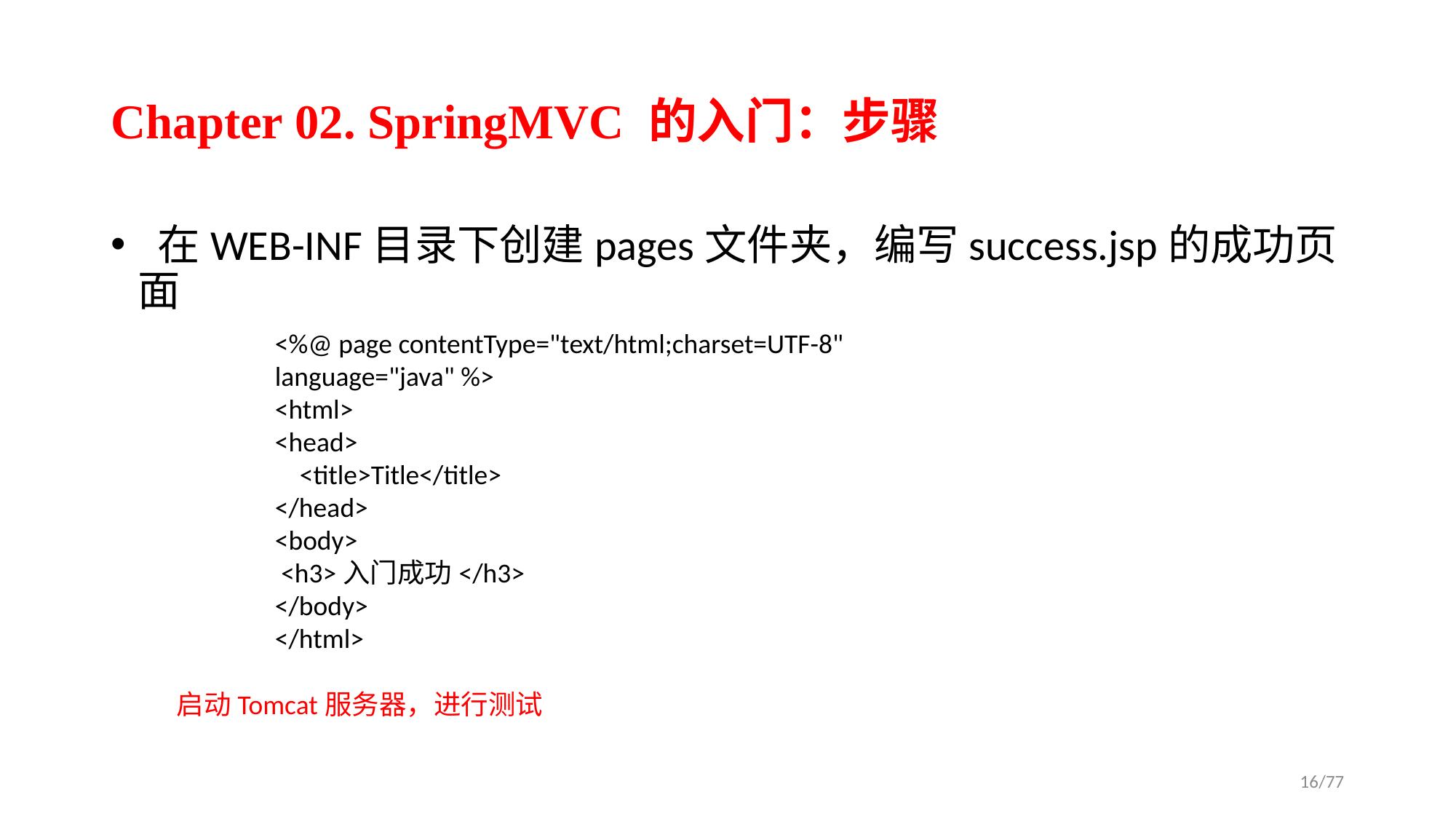

# Chapter 02. SpringMVC 的入门：步骤
 在WEB-INF目录下创建pages文件夹，编写success.jsp的成功页面
<%@ page contentType="text/html;charset=UTF-8" language="java" %>
<html>
<head>
    <title>Title</title>
</head>
<body>
 <h3>入门成功</h3>
</body>
</html>
启动Tomcat服务器，进行测试
16